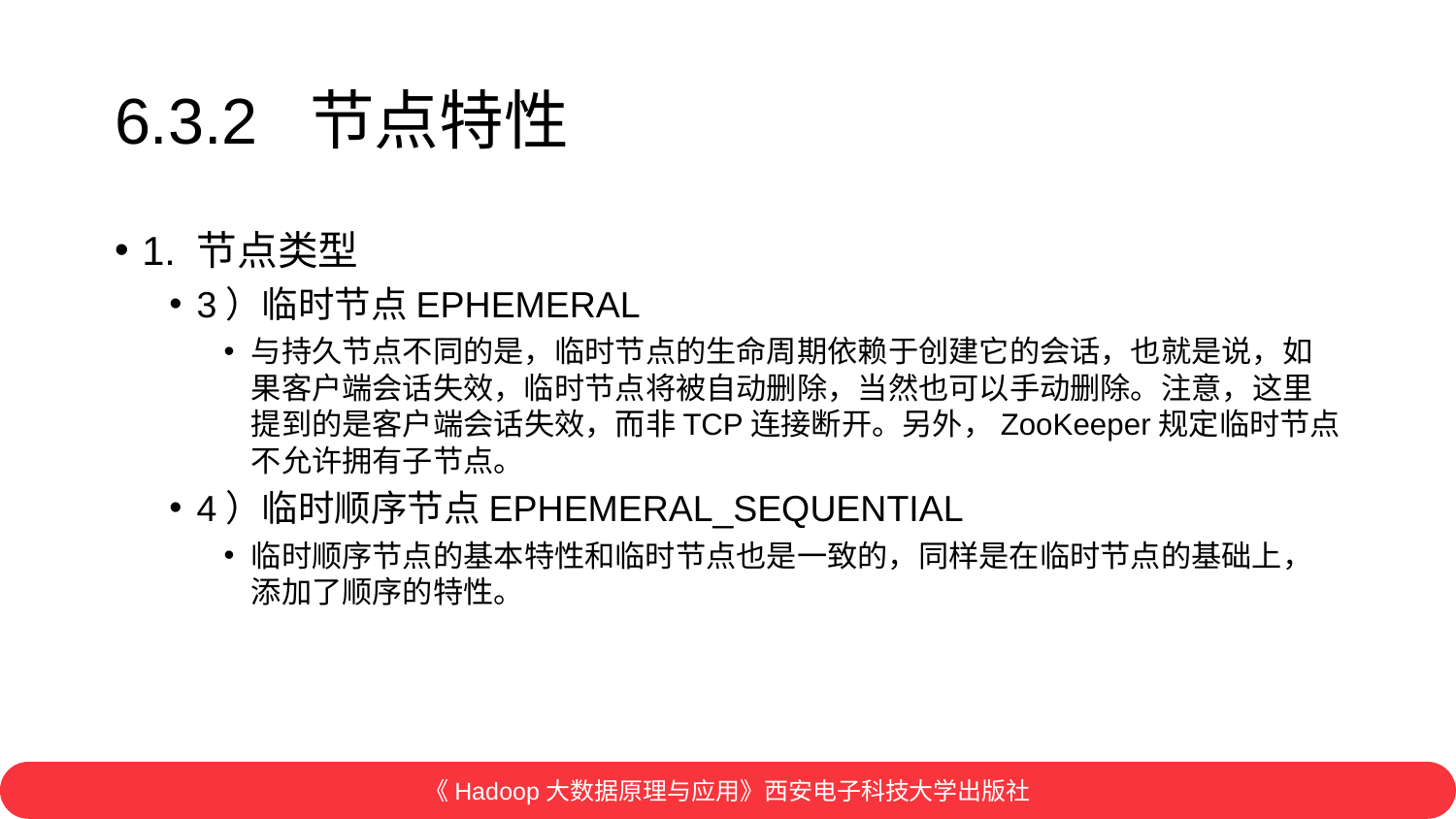

# 6.3.2  节点特性
1. 节点类型
3）临时节点EPHEMERAL
与持久节点不同的是，临时节点的生命周期依赖于创建它的会话，也就是说，如果客户端会话失效，临时节点将被自动删除，当然也可以手动删除。注意，这里提到的是客户端会话失效，而非TCP连接断开。另外，ZooKeeper规定临时节点不允许拥有子节点。
4）临时顺序节点EPHEMERAL_SEQUENTIAL
临时顺序节点的基本特性和临时节点也是一致的，同样是在临时节点的基础上，添加了顺序的特性。